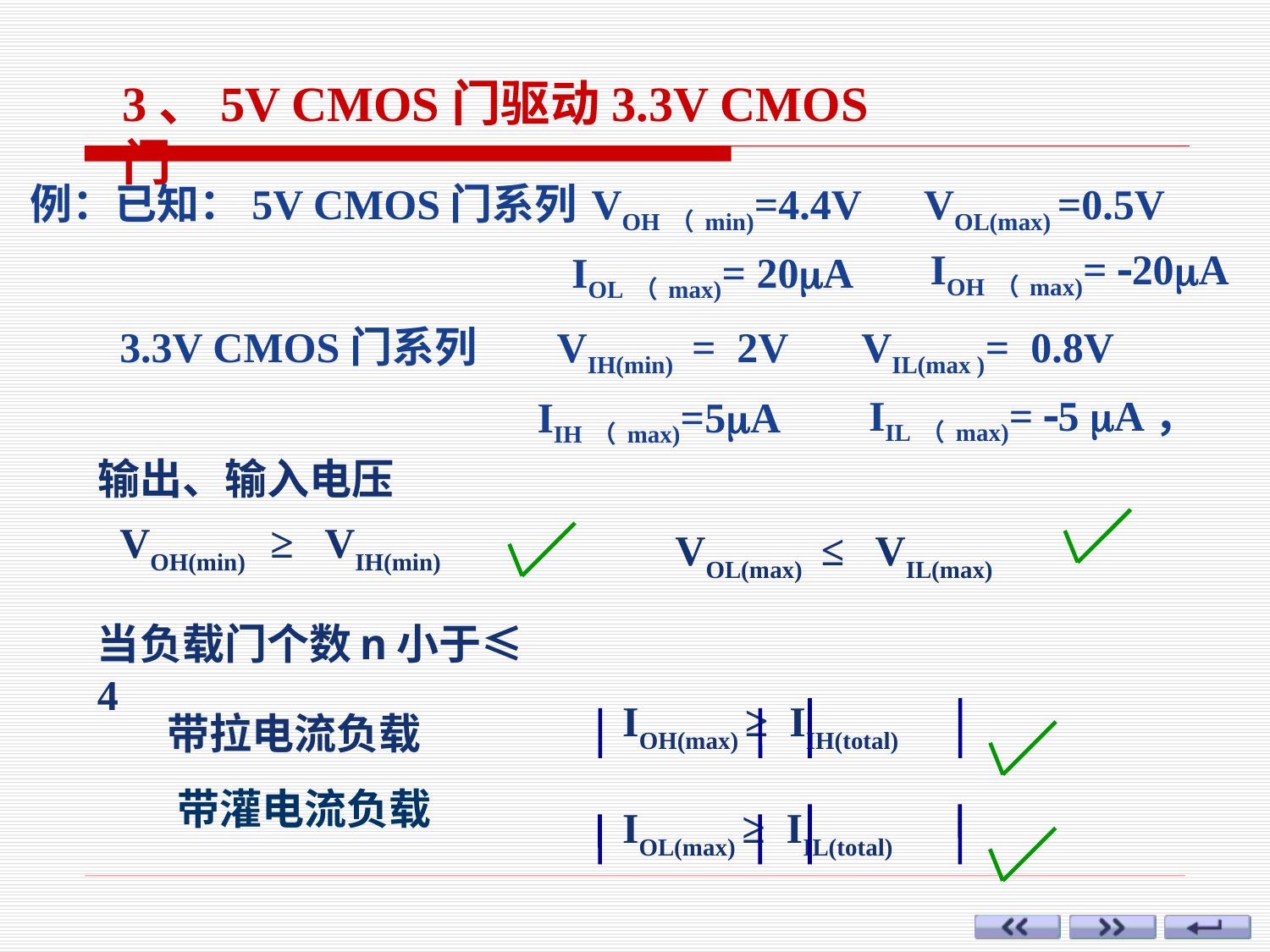

3、5V CMOS门驱动3.3V CMOS门

例：已知：5V CMOS门系列
VOH（min)=4.4V      VOL(max) =0.5V
IOH（max)= −20μA
IOL（max)= 20μA
3.3V CMOS门系列         VIH(min)   =  2V       VIL(max )=  0.8V
IIL（max)= −5 μA，
IIH（max)=5μA
输出、输入电压
VOH(min)    ≥   VIH(min)

VOL(max)   ≤   VIL(max)

当负载门个数n小于≤4
IOH(max) ≥  IIH(total)

带拉电流负载

带灌电流负载
IOL(max) ≥  IIL(total)